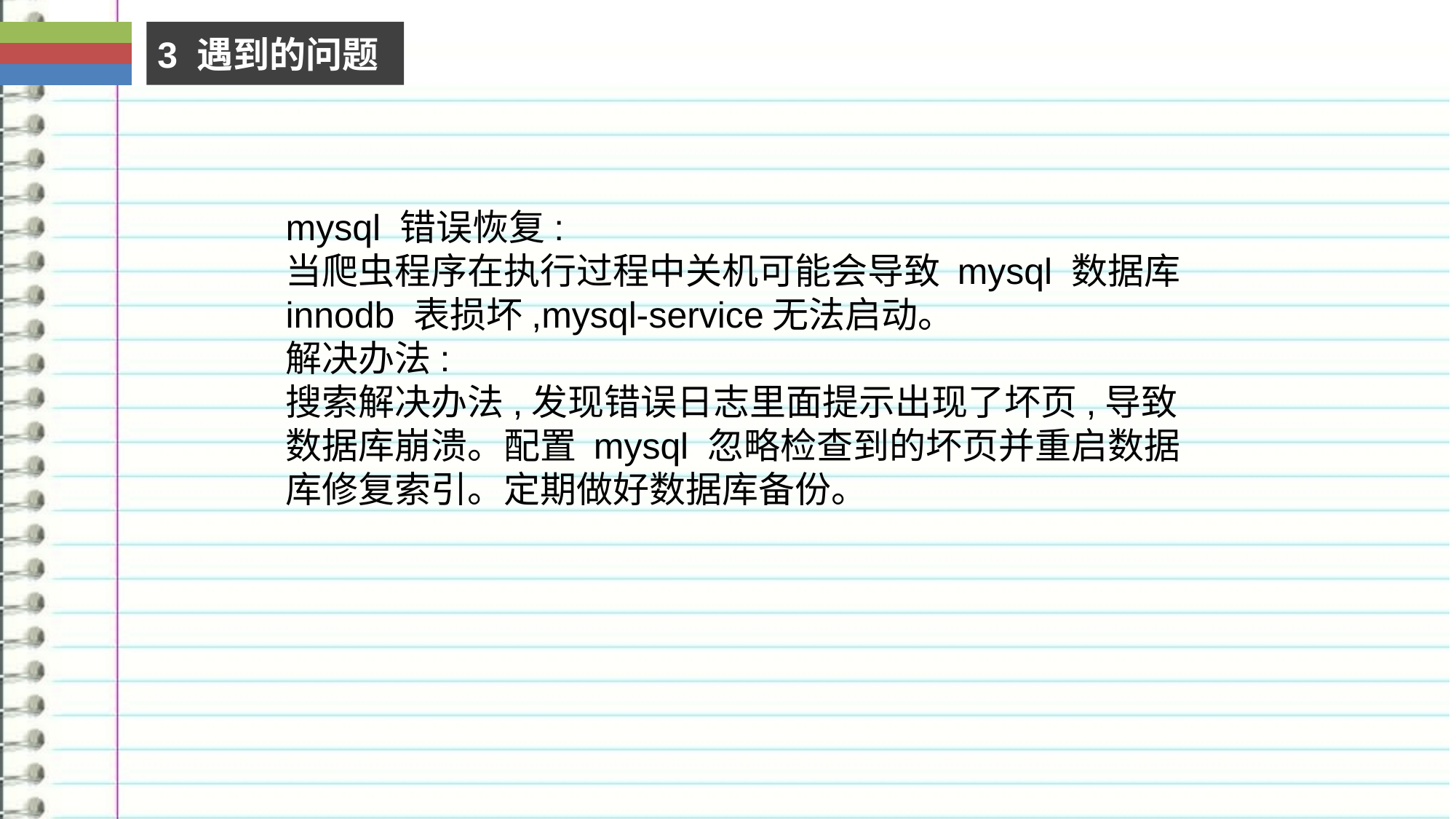

3 遇到的问题
mysql 错误恢复:
当爬虫程序在执行过程中关机可能会导致 mysql 数据库 innodb 表损坏,mysql-service无法启动。
解决办法:
搜索解决办法,发现错误日志里面提示出现了坏页,导致数据库崩溃。配置 mysql 忽略检查到的坏页并重启数据库修复索引。定期做好数据库备份。